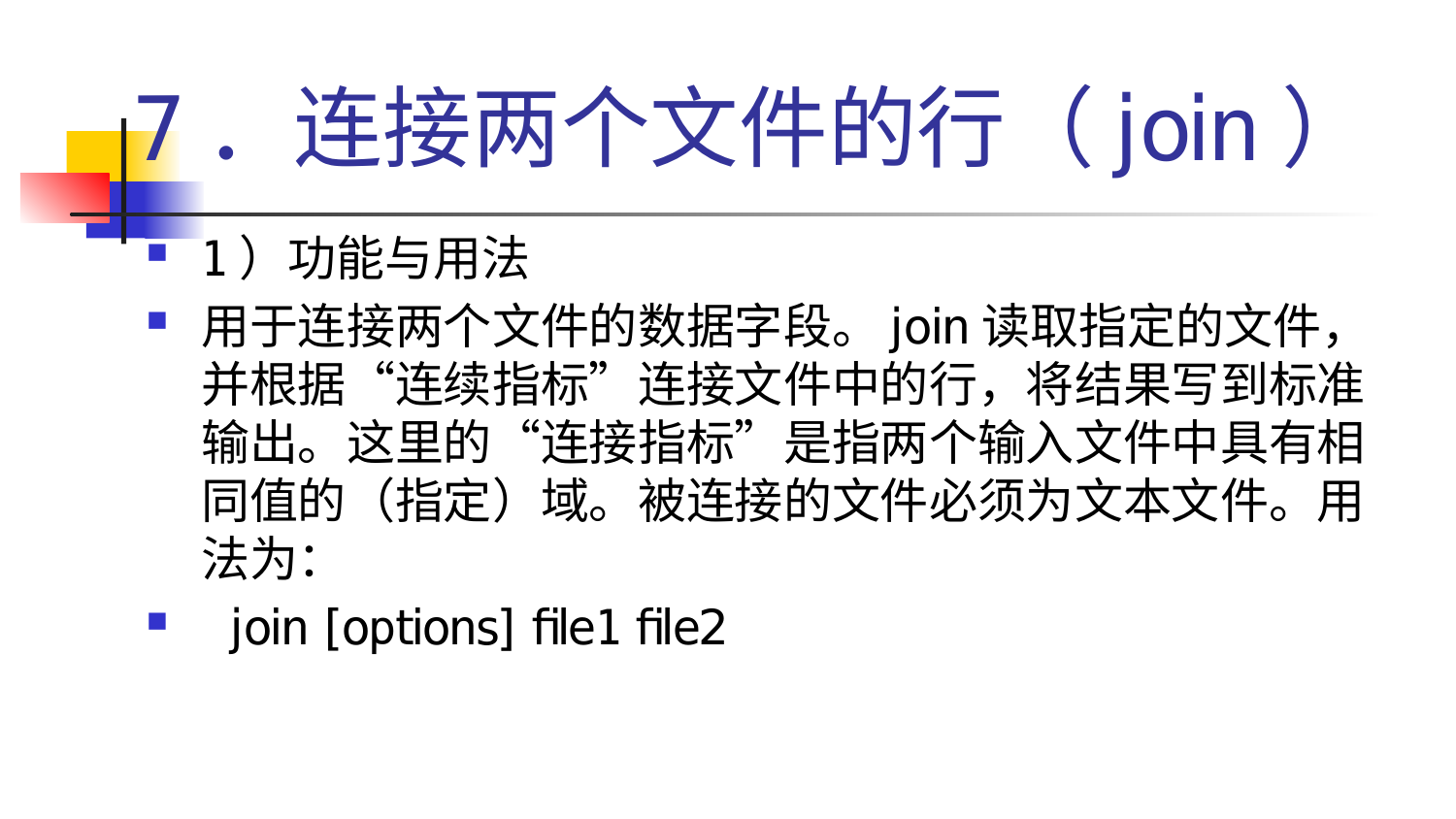

# 7．连接两个文件的行（join）
1）功能与用法
用于连接两个文件的数据字段。join读取指定的文件，并根据“连续指标”连接文件中的行，将结果写到标准输出。这里的“连接指标”是指两个输入文件中具有相同值的（指定）域。被连接的文件必须为文本文件。用法为：
  join [options] file1 file2